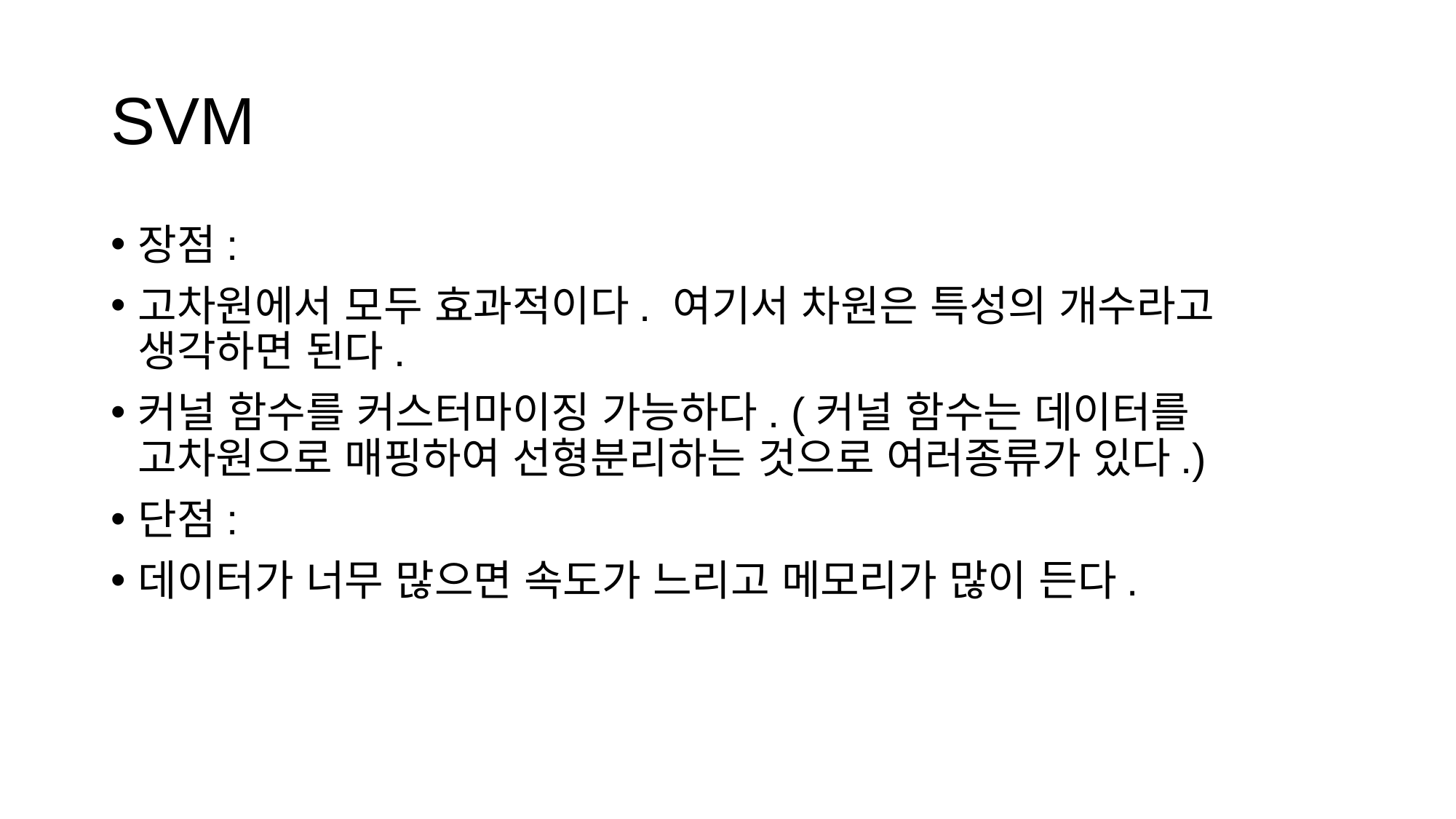

# SVM
장점:
고차원에서 모두 효과적이다. 여기서 차원은 특성의 개수라고 생각하면 된다.
커널 함수를 커스터마이징 가능하다. (커널 함수는 데이터를 고차원으로 매핑하여 선형분리하는 것으로 여러종류가 있다.)
단점:
데이터가 너무 많으면 속도가 느리고 메모리가 많이 든다.